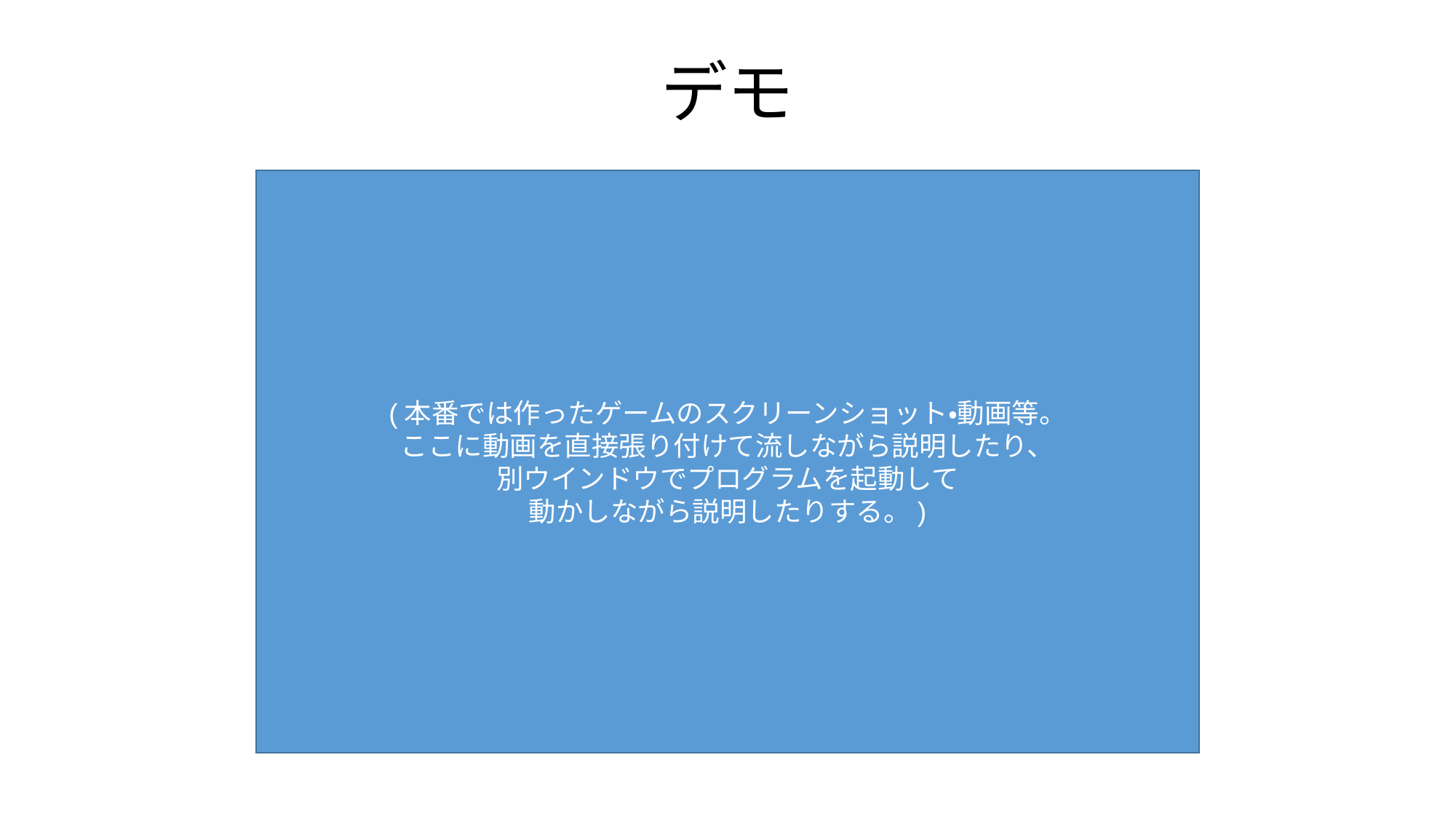

# デモ
(本番では作ったゲームのスクリーンショット・動画等。
ここに動画を直接張り付けて流しながら説明したり、
別ウインドウでプログラムを起動して
動かしながら説明したりする。)